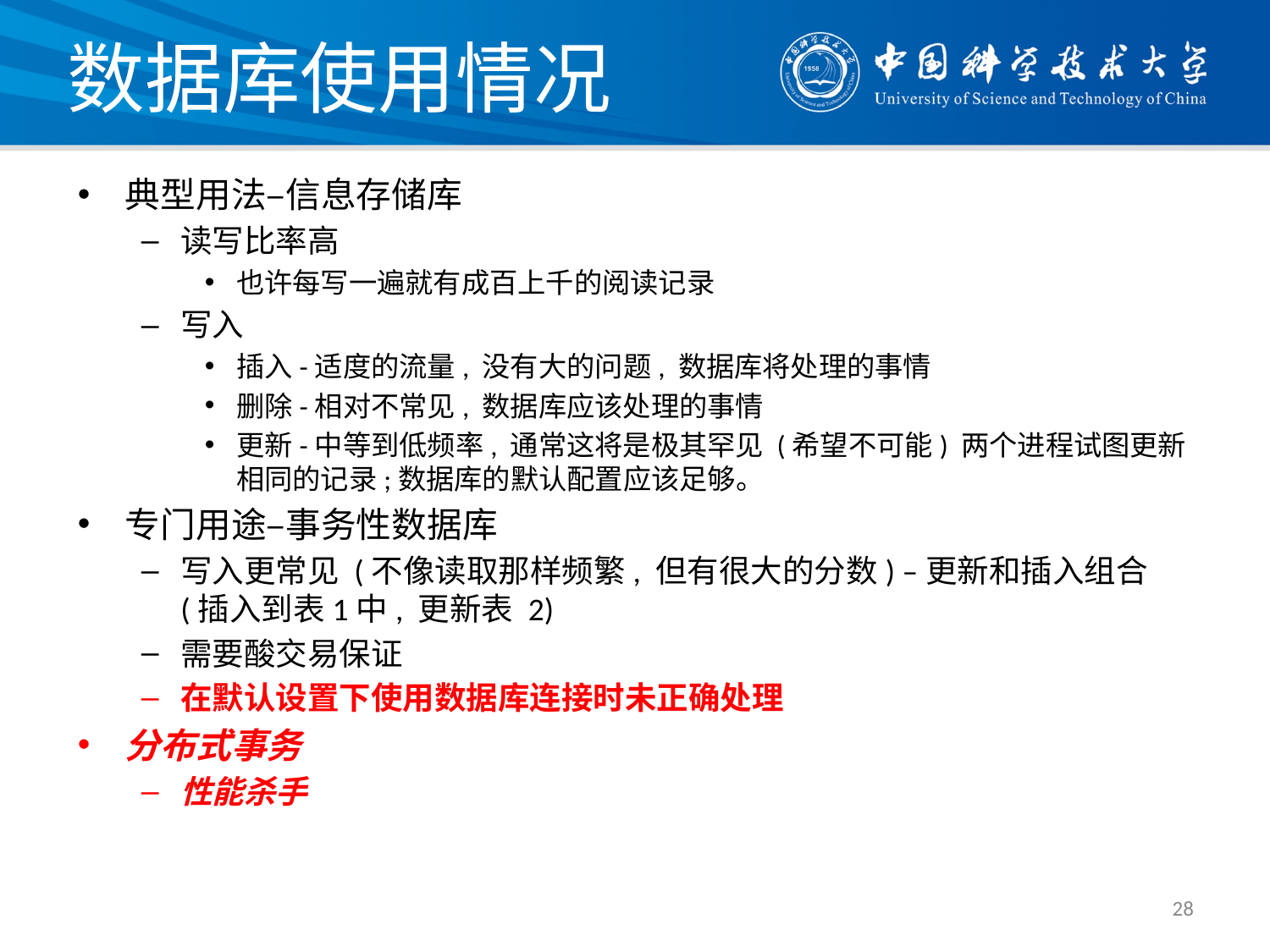

# 数据库使用情况
典型用法–信息存储库
读写比率高
也许每写一遍就有成百上千的阅读记录
写入
插入-适度的流量, 没有大的问题, 数据库将处理的事情
删除-相对不常见, 数据库应该处理的事情
更新-中等到低频率, 通常这将是极其罕见 (希望不可能) 两个进程试图更新相同的记录;数据库的默认配置应该足够。
专门用途–事务性数据库
写入更常见 (不像读取那样频繁, 但有很大的分数) –更新和插入组合 (插入到表1中, 更新表 2)
需要酸交易保证
在默认设置下使用数据库连接时未正确处理
分布式事务
性能杀手
28